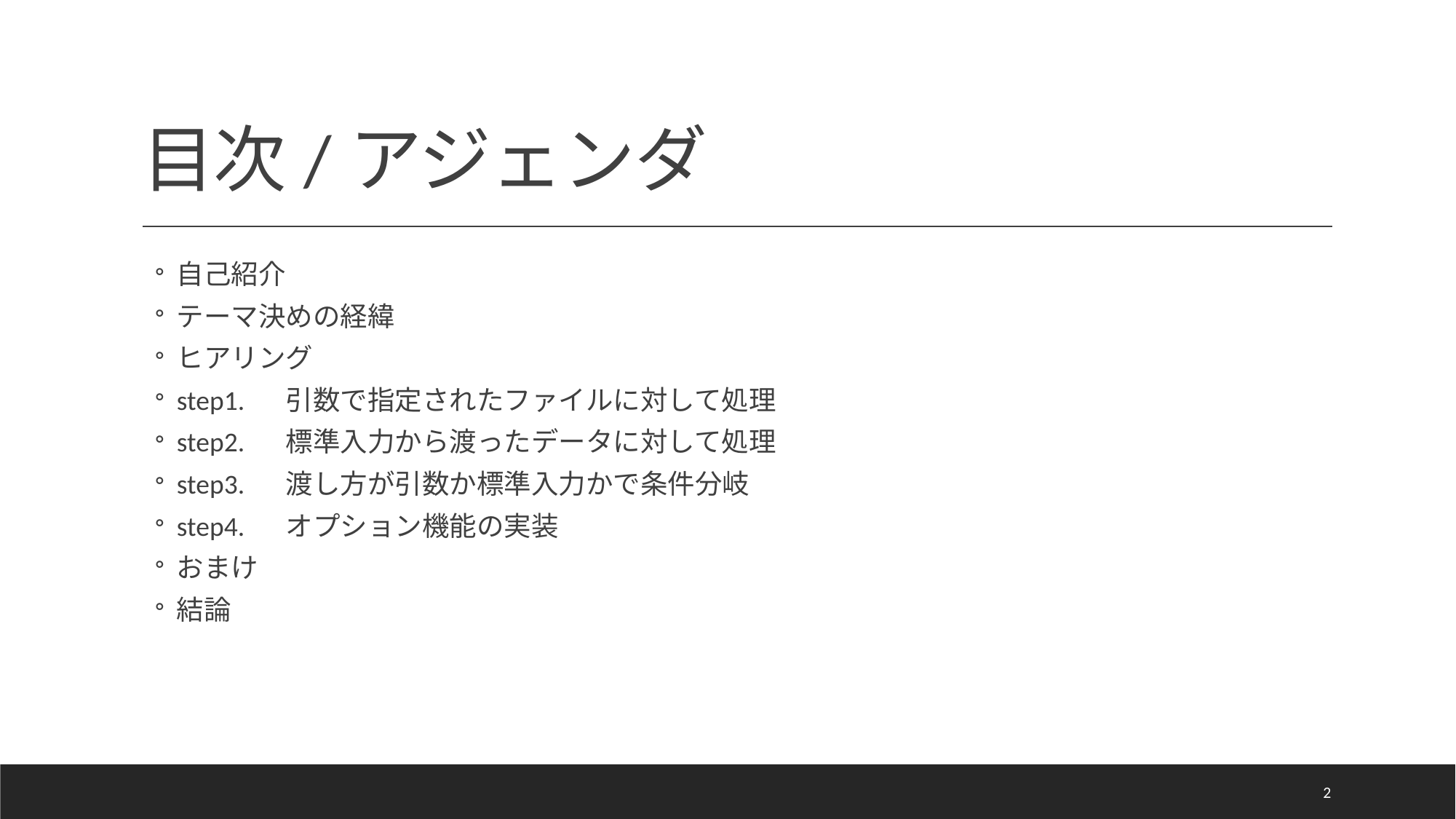

# 目次/アジェンダ
自己紹介
テーマ決めの経緯
ヒアリング
step1.	引数で指定されたファイルに対して処理
step2.	標準入力から渡ったデータに対して処理
step3.	渡し方が引数か標準入力かで条件分岐
step4.	オプション機能の実装
おまけ
結論

2